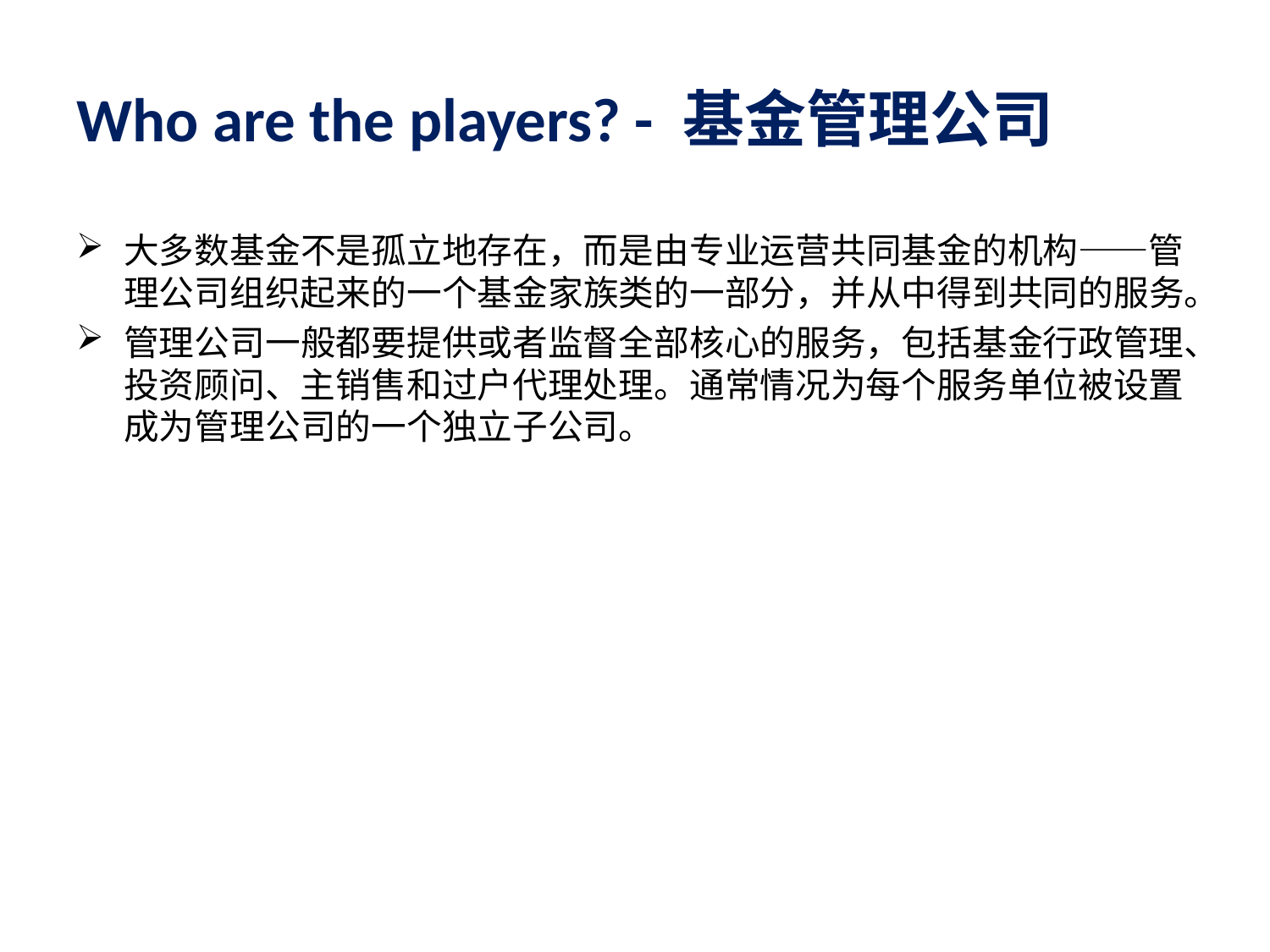

Who are the players? - 基金管理公司
大多数基金不是孤立地存在，而是由专业运营共同基金的机构——管理公司组织起来的一个基金家族类的一部分，并从中得到共同的服务。
管理公司一般都要提供或者监督全部核心的服务，包括基金行政管理、投资顾问、主销售和过户代理处理。通常情况为每个服务单位被设置成为管理公司的一个独立子公司。